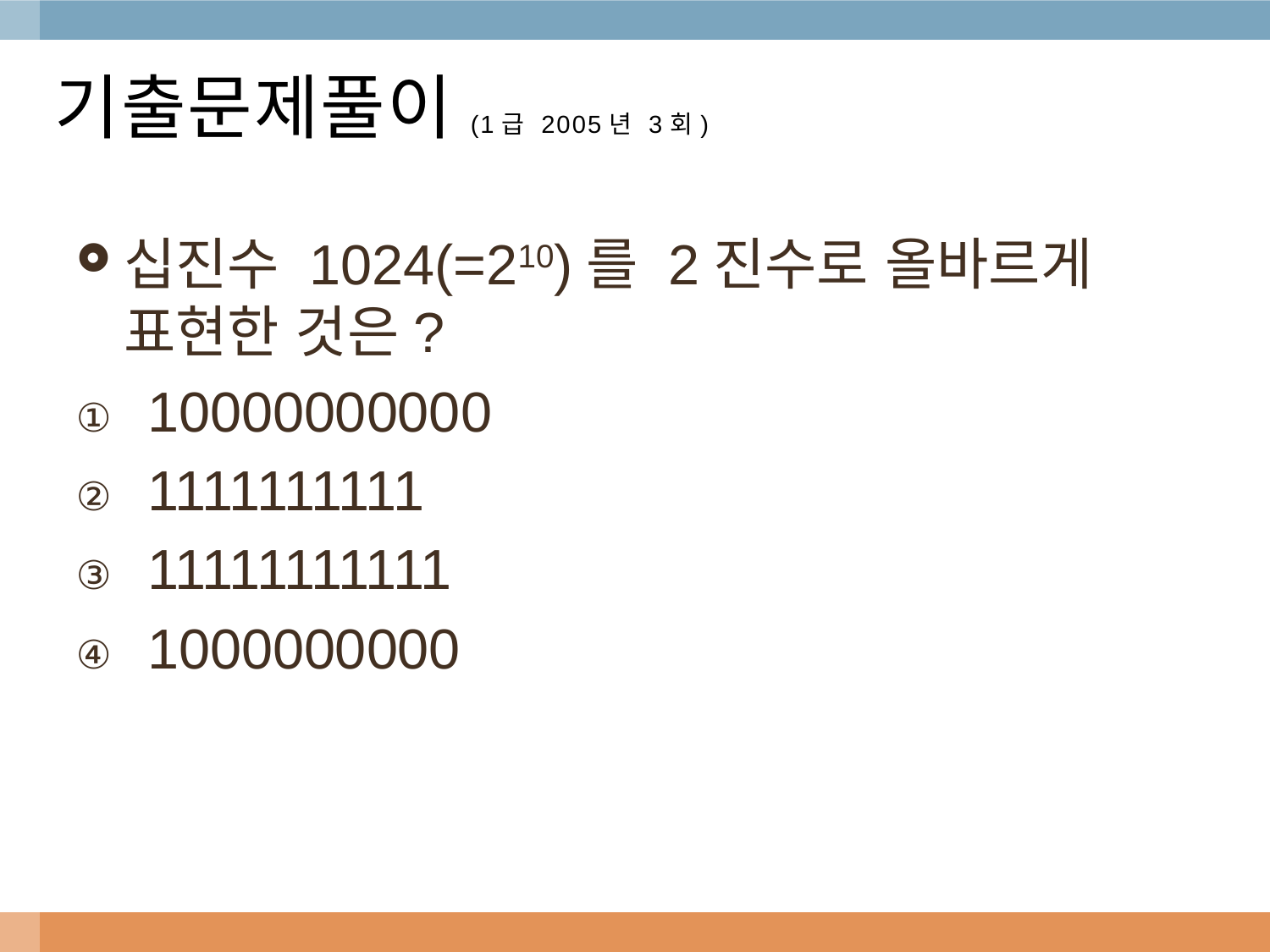

# 기출문제풀이(1급 2005년 3회)
십진수 1024(=210)를 2진수로 올바르게 표현한 것은?
10000000000
1111111111
11111111111
1000000000